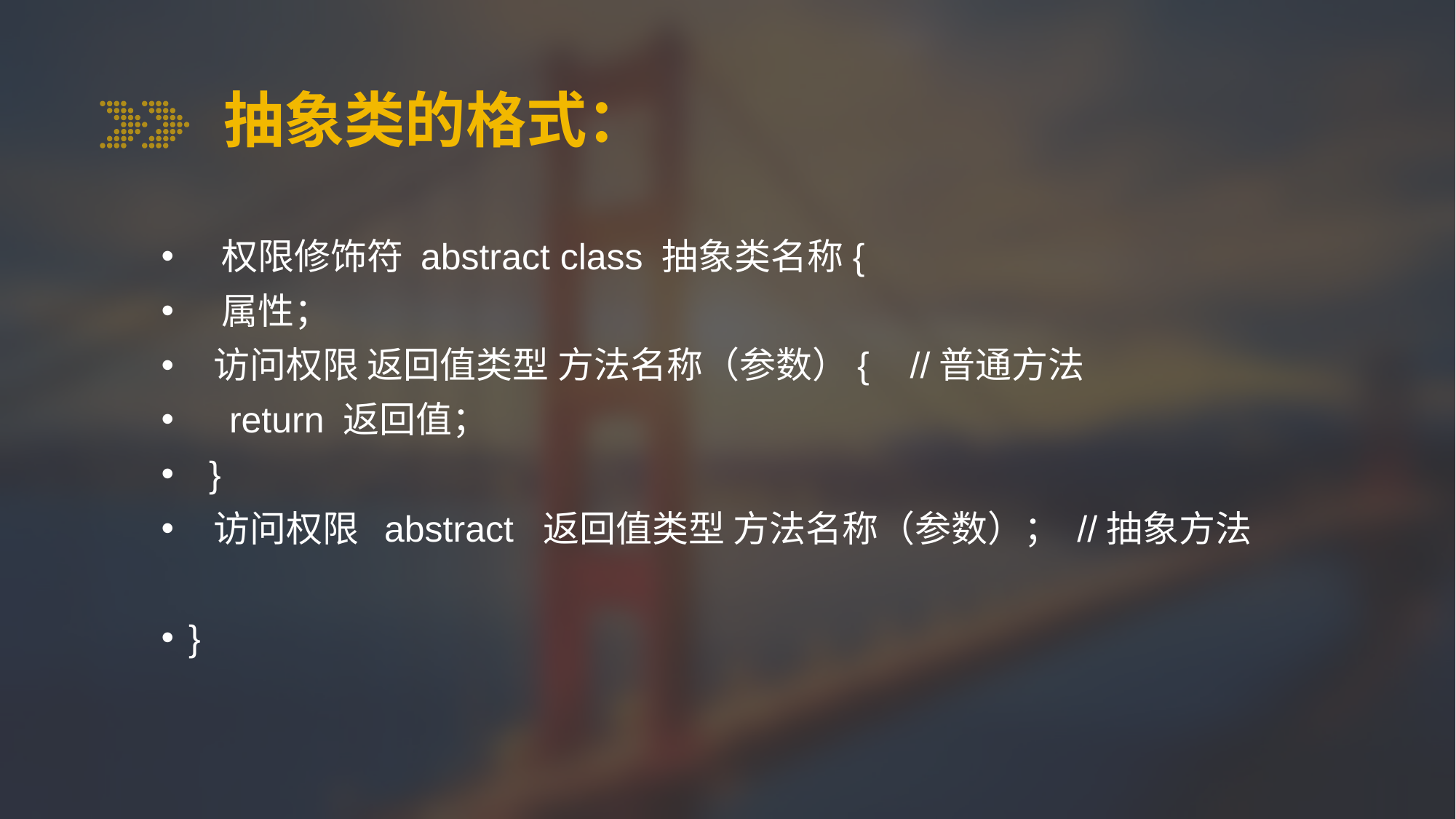

# 抽象类的格式：
   权限修饰符 abstract class 抽象类名称{
   属性；
  访问权限 返回值类型 方法名称（参数）{    //普通方法
    return 返回值；
  }
  访问权限  abstract  返回值类型 方法名称（参数）； //抽象方法

}